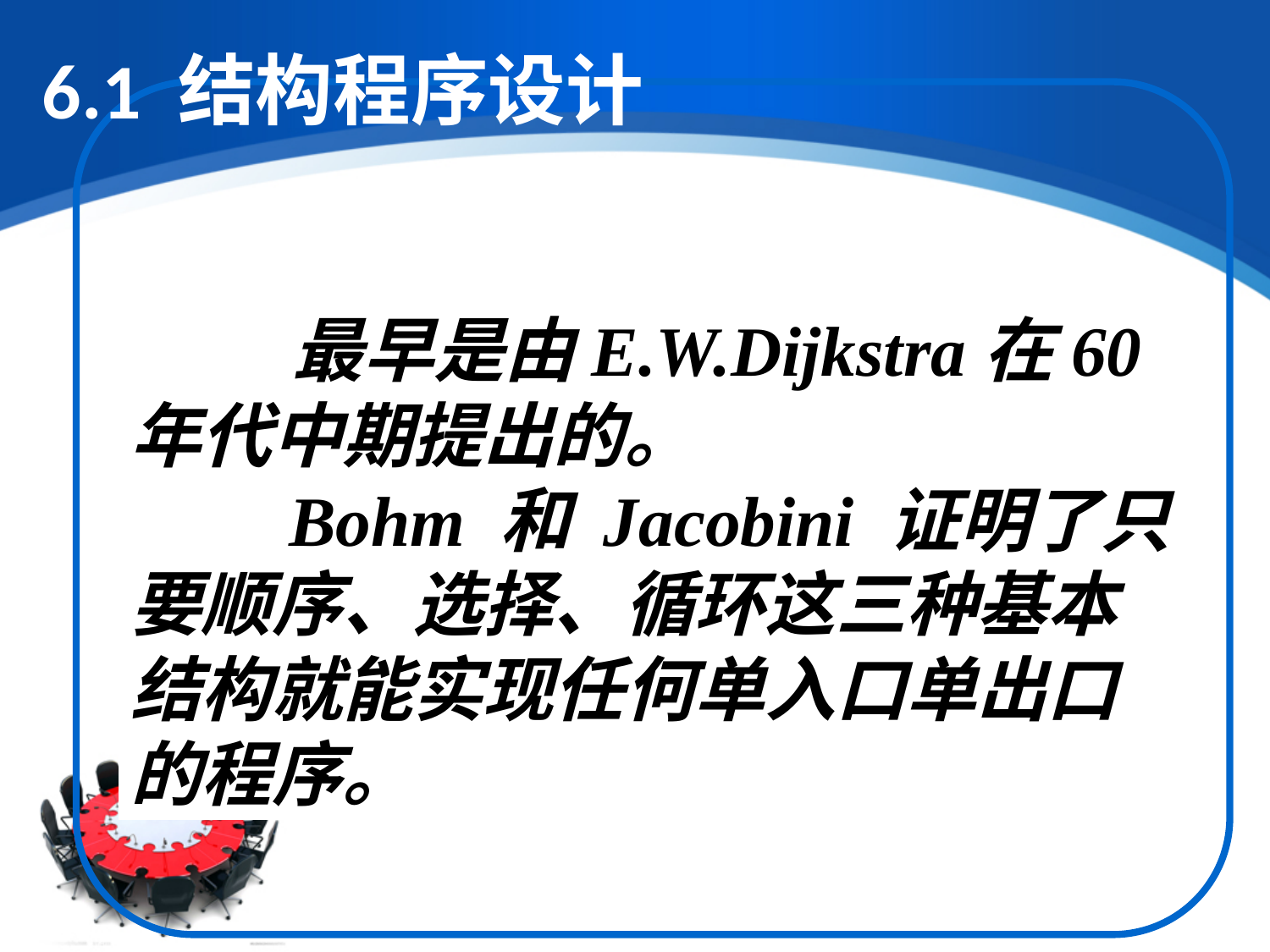

6.1 结构程序设计

         最早是由E.W.Dijkstra在60年代中期提出的。
         Bohm 和 Jacobini 证明了只要顺序、选择、循环这三种基本结构就能实现任何单入口单出口的程序。